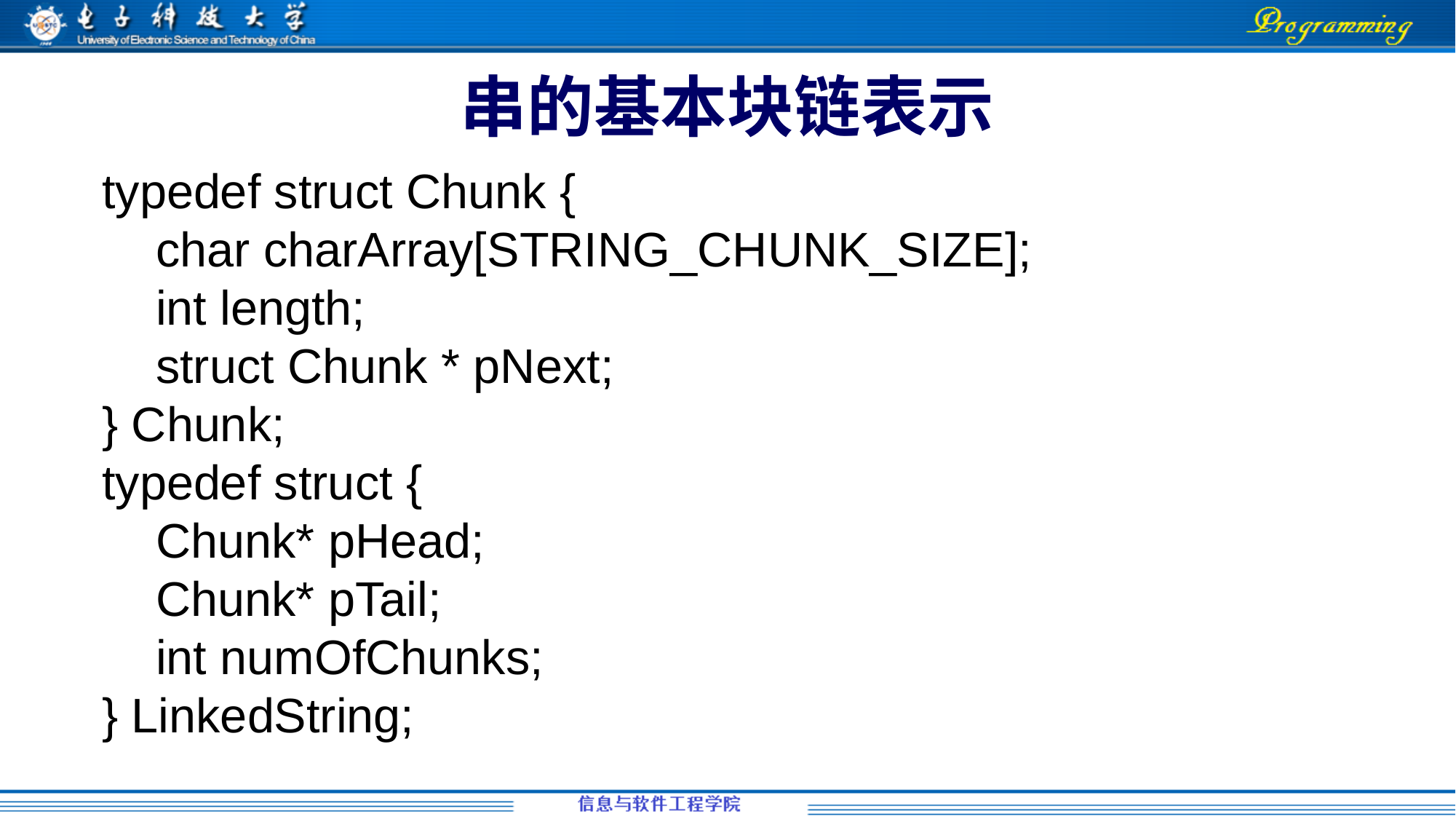

# 串的基本块链表示
typedef struct Chunk {
    char charArray[STRING_CHUNK_SIZE];
    int length;
    struct Chunk * pNext;
} Chunk;
typedef struct {
    Chunk* pHead;
    Chunk* pTail;
    int numOfChunks;
} LinkedString;